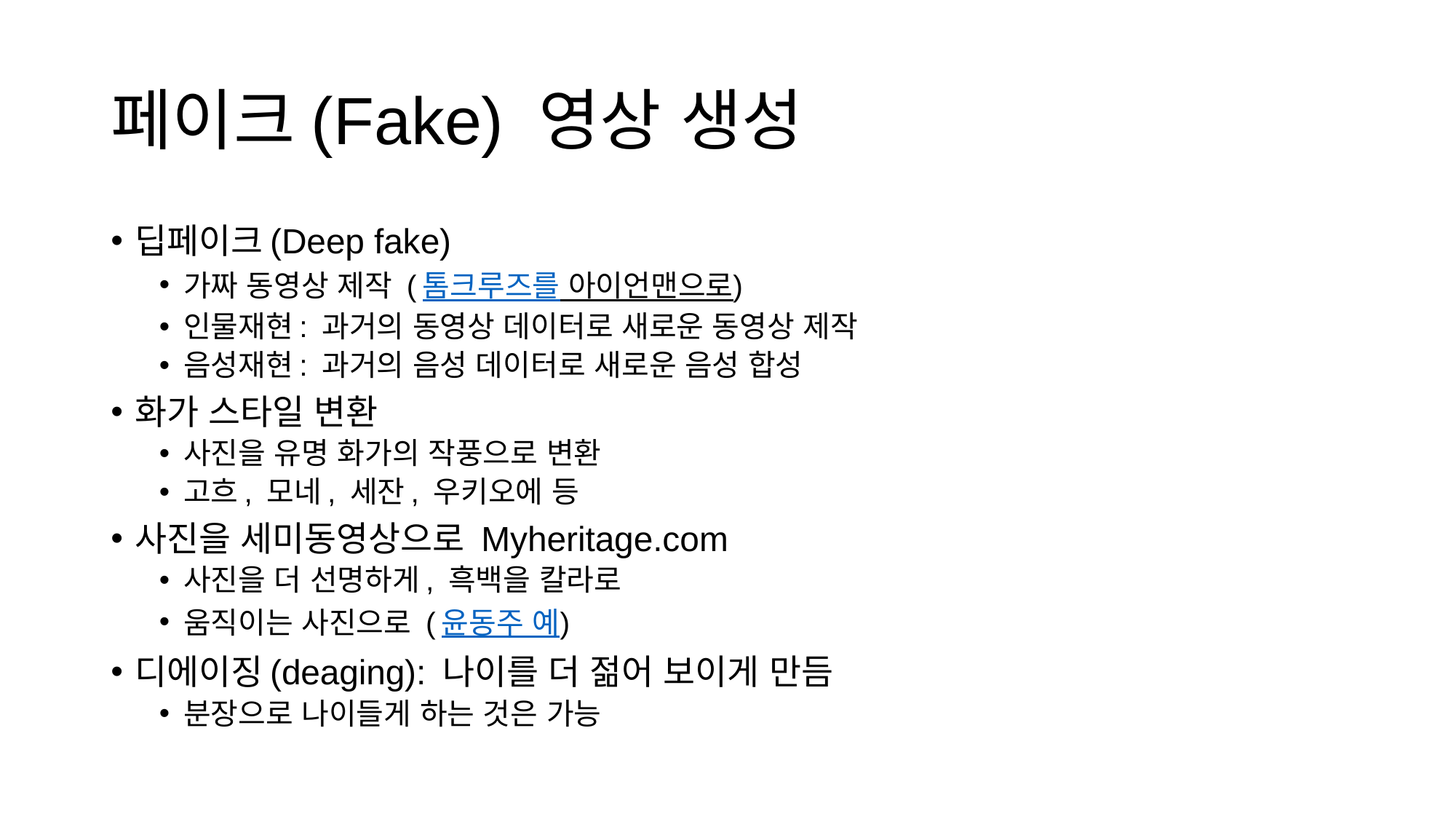

# 페이크(Fake) 영상 생성
딥페이크(Deep fake)
가짜 동영상 제작 (톰크루즈를 아이언맨으로)
인물재현: 과거의 동영상 데이터로 새로운 동영상 제작
음성재현: 과거의 음성 데이터로 새로운 음성 합성
화가 스타일 변환
사진을 유명 화가의 작풍으로 변환
고흐, 모네, 세잔, 우키오에 등
사진을 세미동영상으로 Myheritage.com
사진을 더 선명하게, 흑백을 칼라로
움직이는 사진으로 (윤동주 예)
디에이징(deaging): 나이를 더 젊어 보이게 만듬
분장으로 나이들게 하는 것은 가능